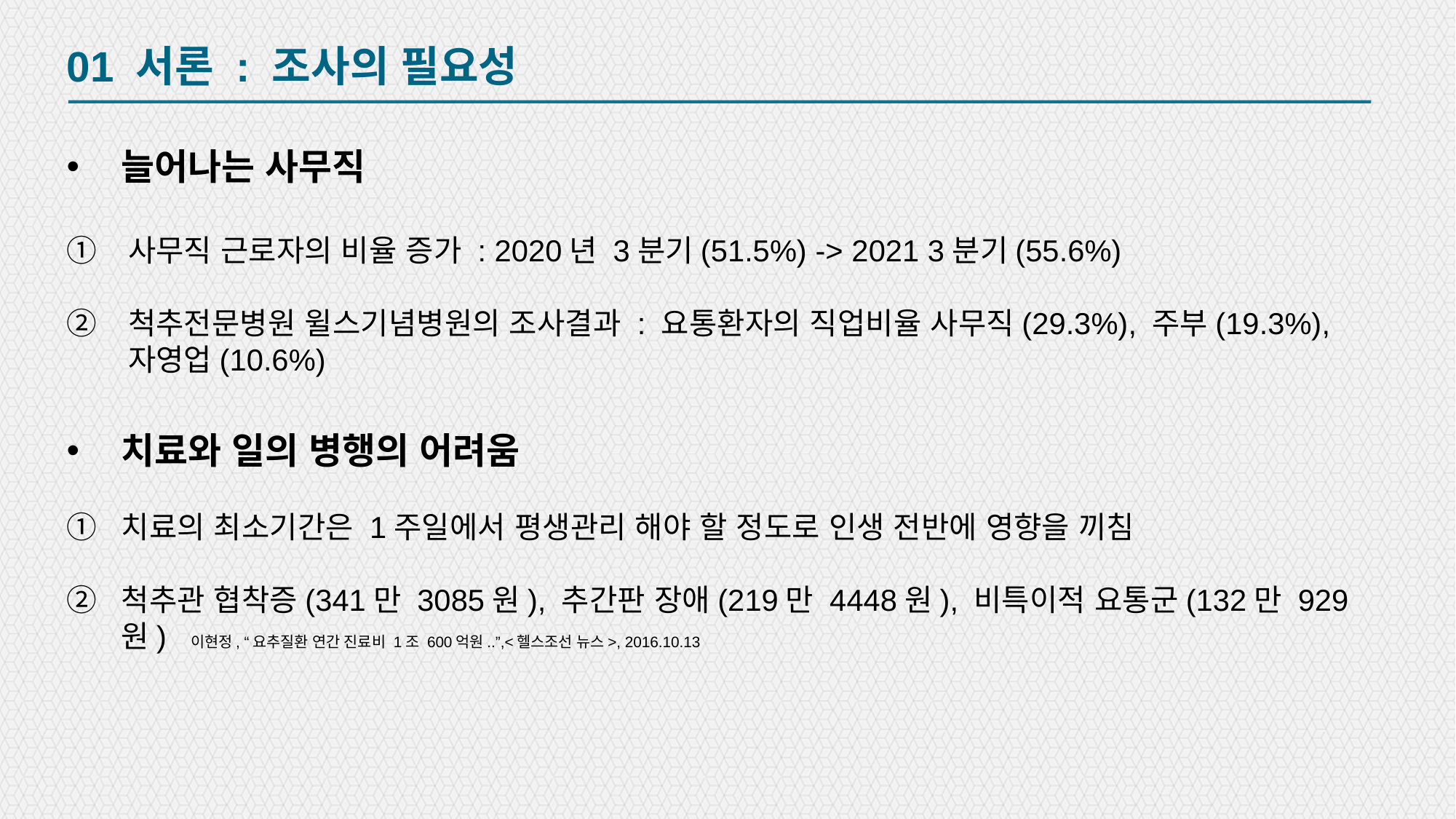

01 서론 : 조사의 필요성

늘어나는 사무직

사무직 근로자의 비율 증가 : 2020년 3분기(51.5%) -> 2021 3분기(55.6%)

척추전문병원 윌스기념병원의 조사결과 : 요통환자의 직업비율 사무직(29.3%), 주부(19.3%), 자영업(10.6%)

치료와 일의 병행의 어려움

치료의 최소기간은 1주일에서 평생관리 해야 할 정도로 인생 전반에 영향을 끼침

척추관 협착증(341만 3085원), 추간판 장애(219만 4448원), 비특이적 요통군(132만 929원)  이현정, “요추질환 연간 진료비 1조 600억원..”,<헬스조선 뉴스>, 2016.10.13